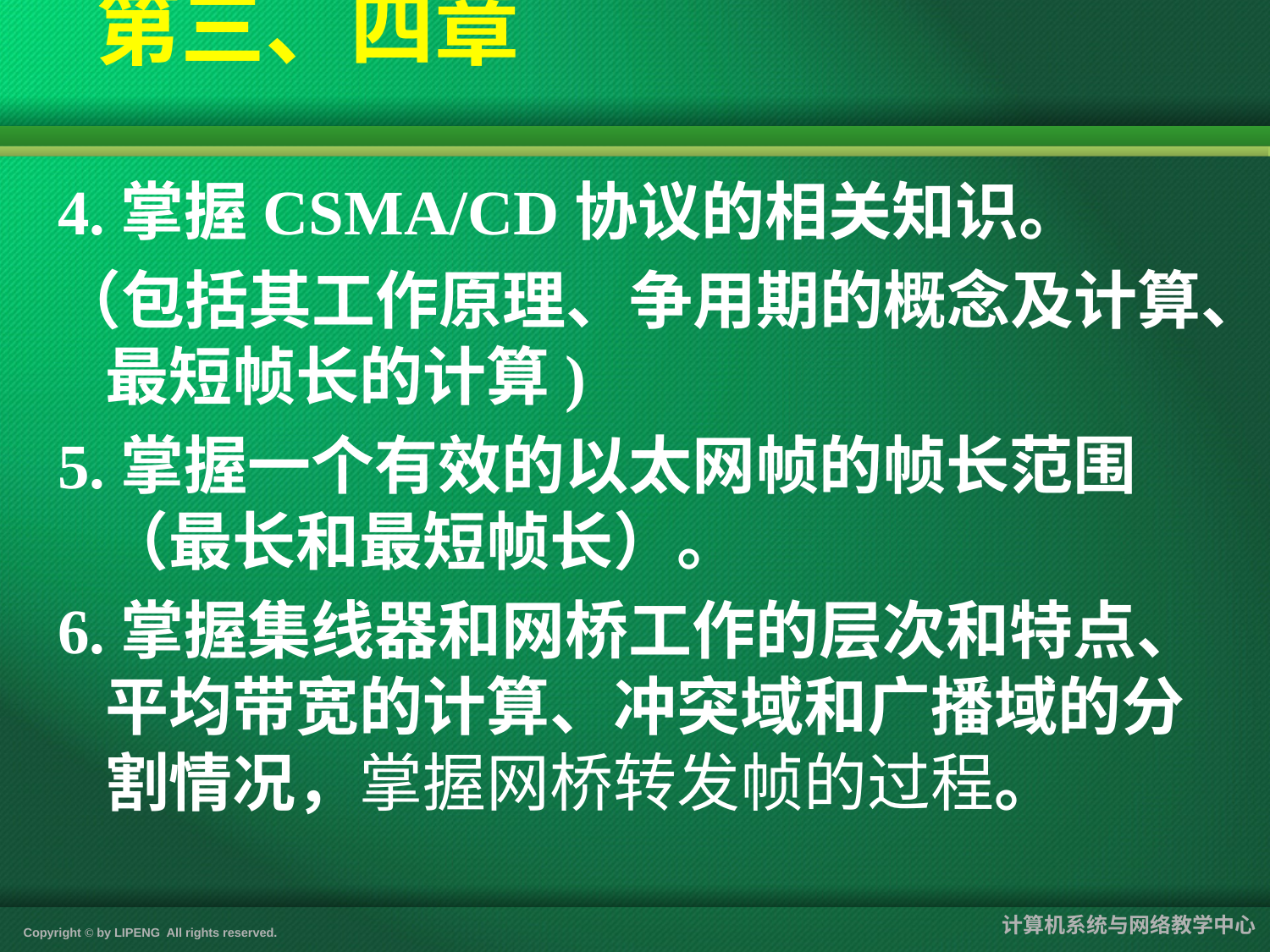

# 第三、四章
4.掌握CSMA/CD协议的相关知识。
（包括其工作原理、争用期的概念及计算、最短帧长的计算)
5.掌握一个有效的以太网帧的帧长范围（最长和最短帧长）。
6.掌握集线器和网桥工作的层次和特点、平均带宽的计算、冲突域和广播域的分割情况，掌握网桥转发帧的过程。